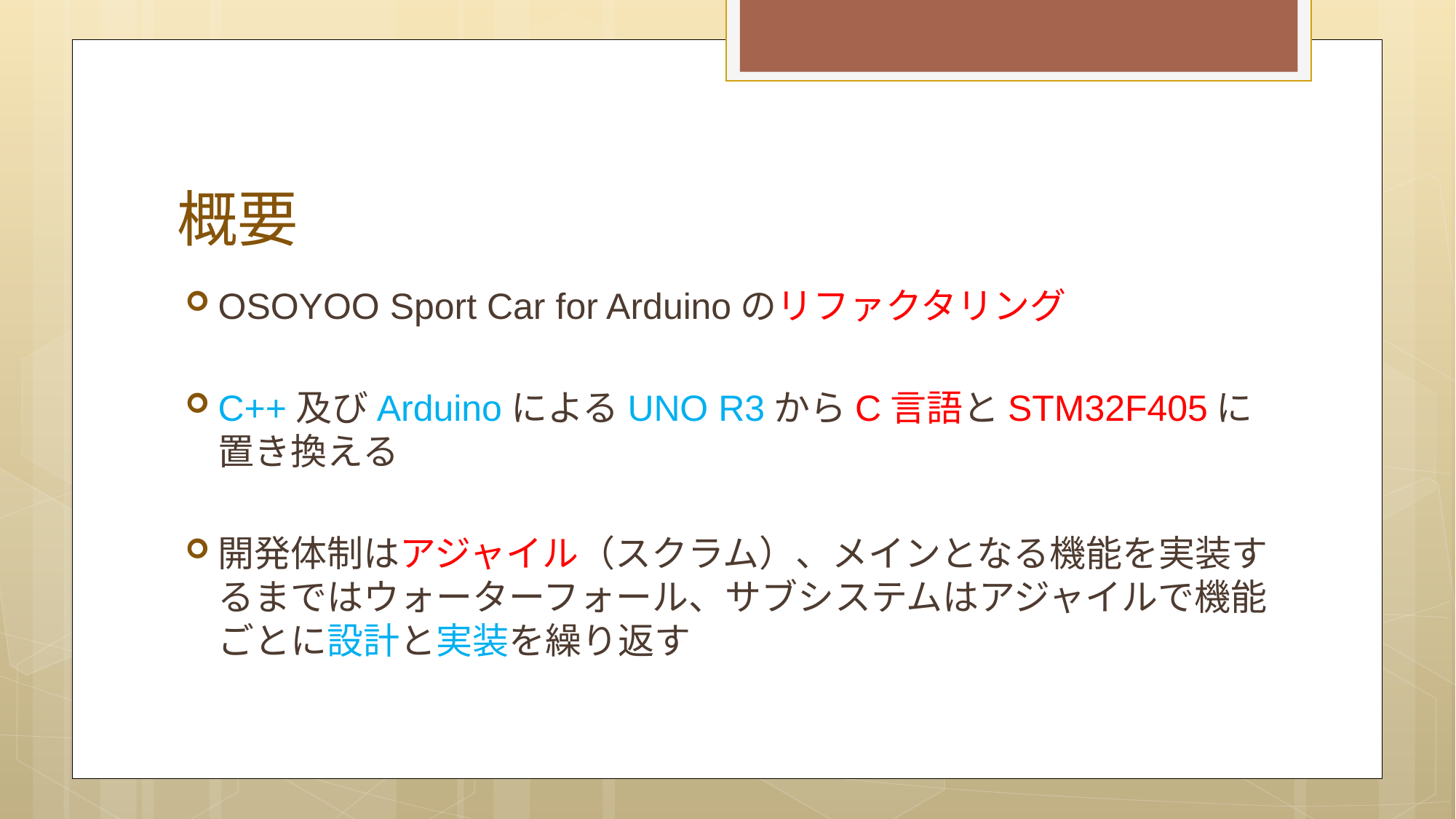

# 概要
OSOYOO Sport Car for Arduinoのリファクタリング

C++及びArduinoによるUNO R3からC言語とSTM32F405に置き換える

開発体制はアジャイル（スクラム）、メインとなる機能を実装するまではウォーターフォール、サブシステムはアジャイルで機能ごとに設計と実装を繰り返す